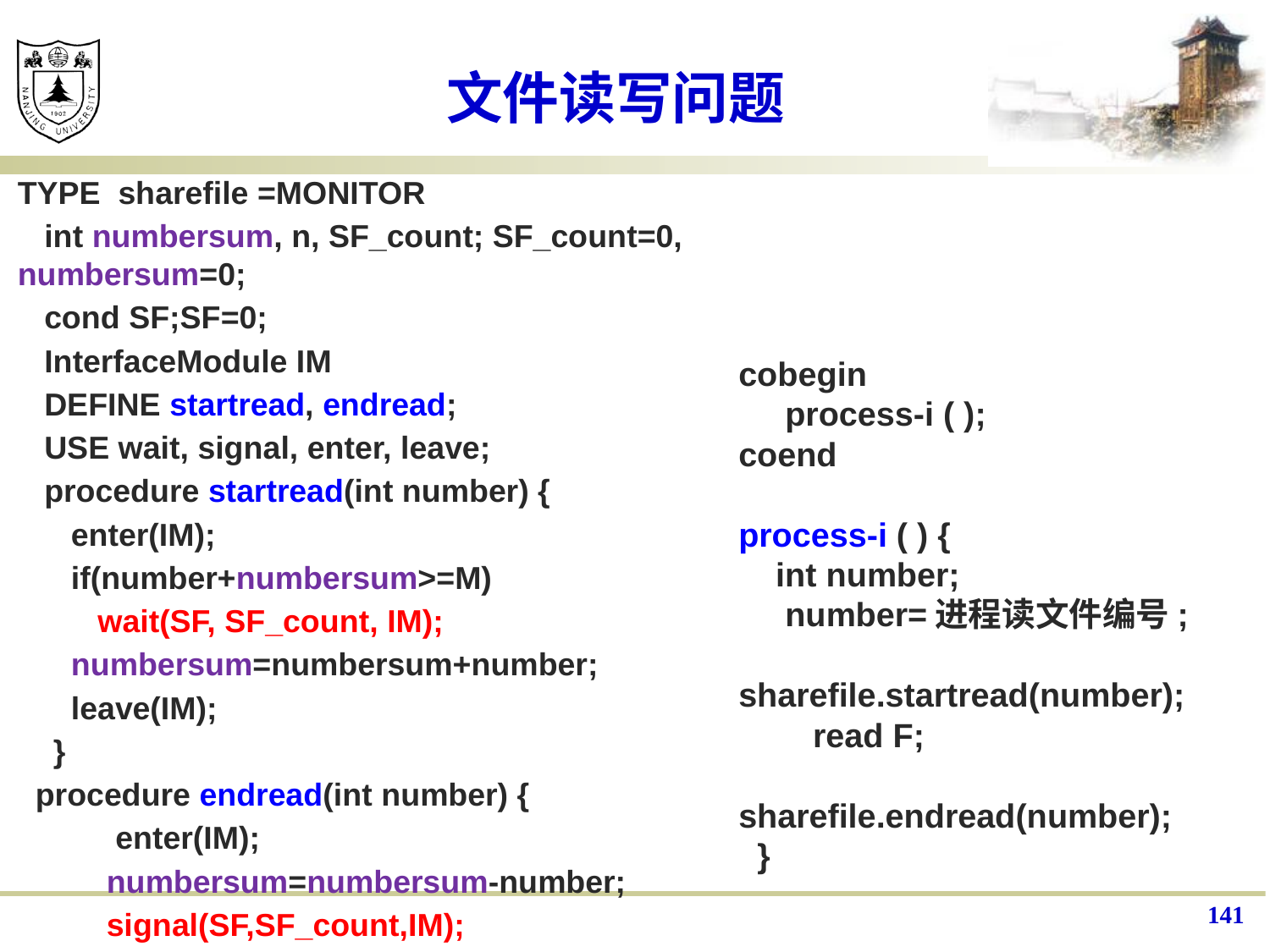

# 文件读写问题
TYPE  sharefile =MONITOR
   int numbersum, n, SF_count; SF_count=0, numbersum=0;
   cond SF;SF=0;
   InterfaceModule IM
   DEFINE startread, endread;
   USE wait, signal, enter, leave;
   procedure startread(int number) {
      enter(IM);
      if(number+numbersum>=M)
         wait(SF, SF_count, IM);
      numbersum=numbersum+number;
      leave(IM);
    }
  procedure endread(int number) {
           enter(IM);
          numbersum=numbersum-number;
          signal(SF,SF_count,IM);
        leave(IM);
}

cobegin
     process-i ( );
coend

process-i ( ) {
    int number;
     number=进程读文件编号;
     sharefile.startread(number);
        read F;
     sharefile.endread(number);
  }

141